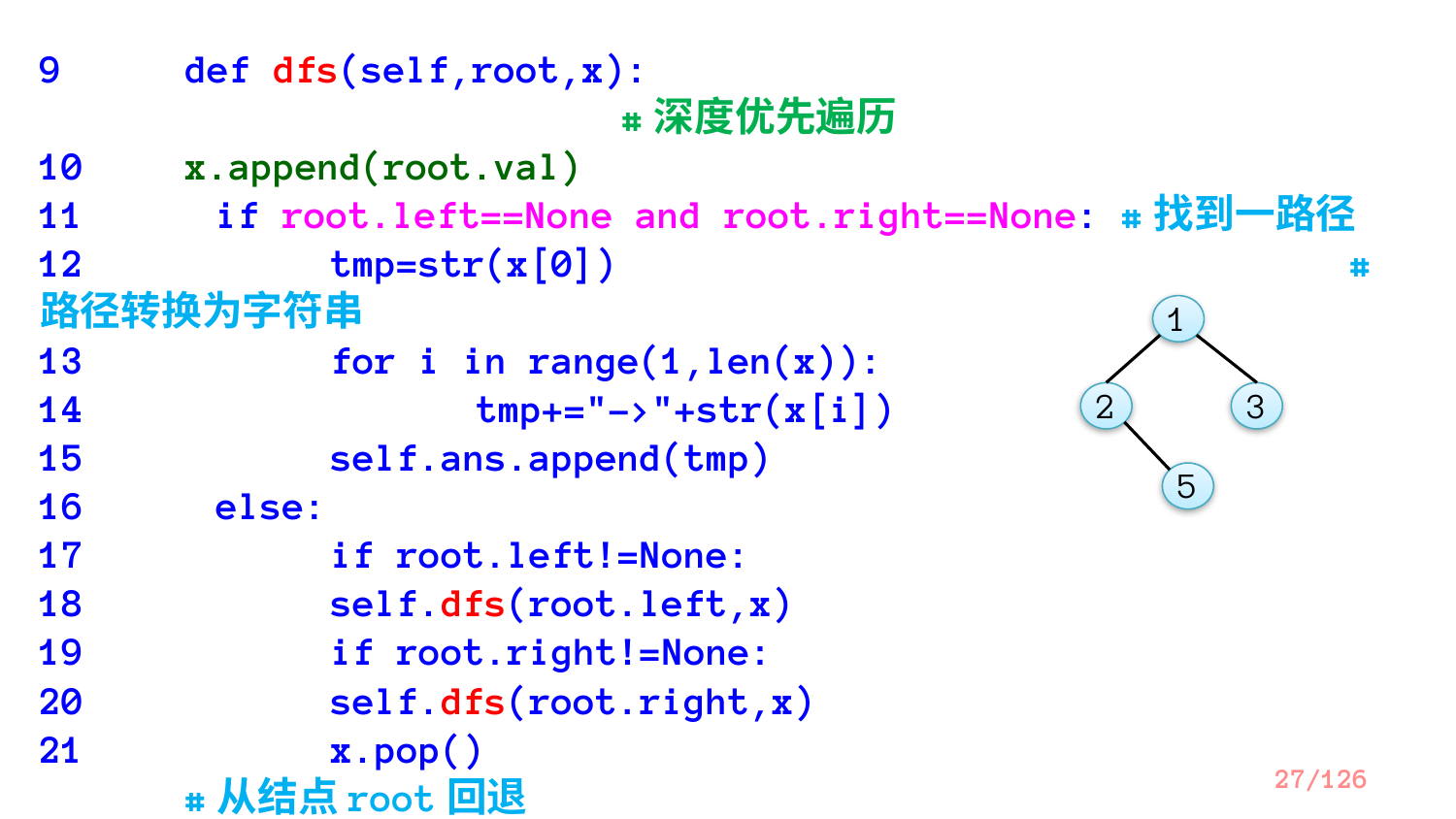

9   	def dfs(self,root,x): 									#深度优先遍历
10    	x.append(root.val)
11      if root.left==None and root.right==None: #找到一路径
12      	tmp=str(x[0]) 					#路径转换为字符串
13        	for i in range(1,len(x)):
14        		tmp+="->"+str(x[i])
15        	self.ans.append(tmp)
16      else:
17        	if root.left!=None:
18          	self.dfs(root.left,x)
19       	if root.right!=None:
20          	self.dfs(root.right,x)
21      	x.pop() 							#从结点root回退
1

2
3

5
27/126